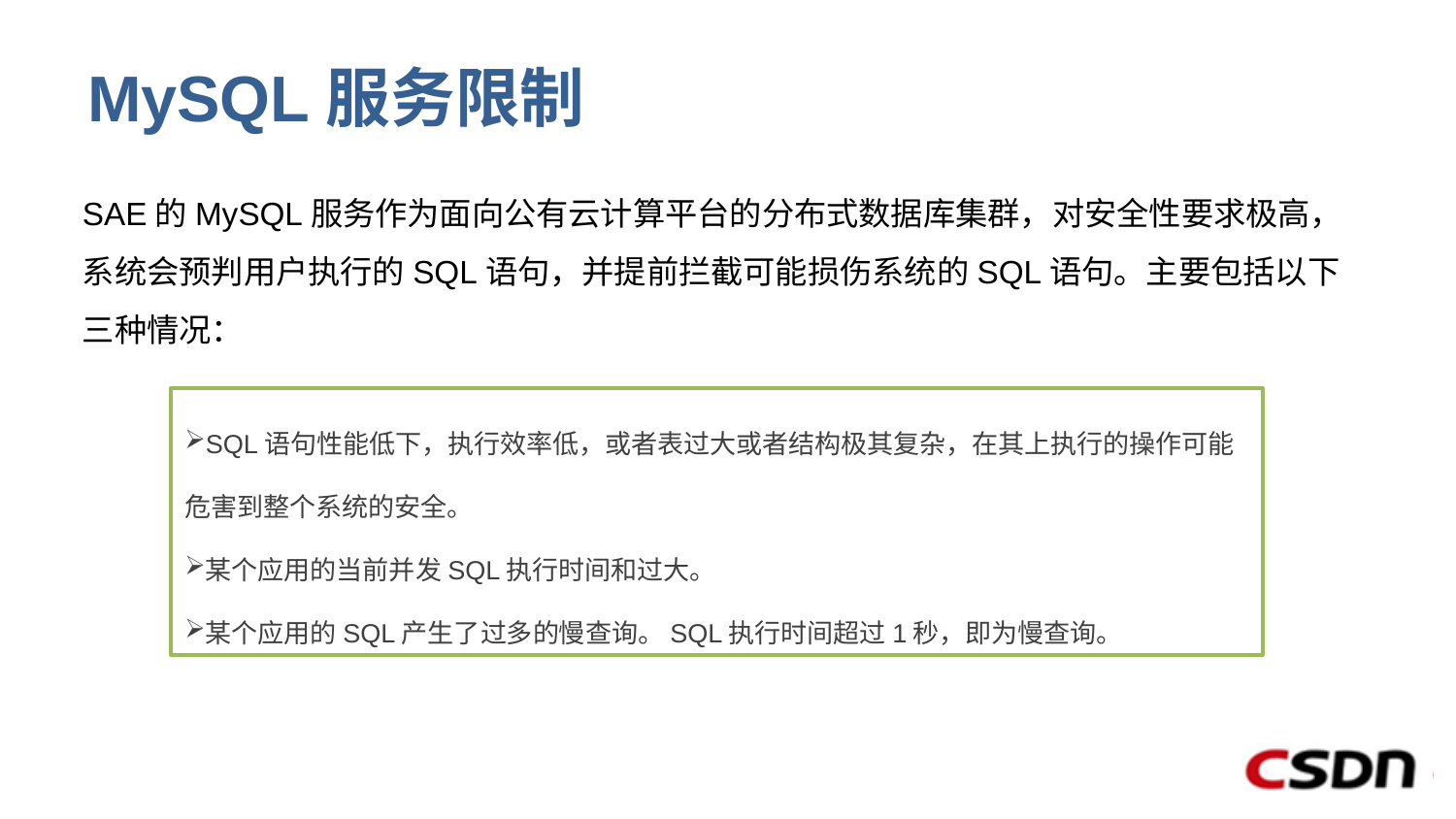

# MySQL服务限制
SAE的MySQL服务作为面向公有云计算平台的分布式数据库集群，对安全性要求极高，系统会预判用户执行的SQL语句，并提前拦截可能损伤系统的SQL语句。主要包括以下三种情况：
SQL语句性能低下，执行效率低，或者表过大或者结构极其复杂，在其上执行的操作可能危害到整个系统的安全。
某个应用的当前并发SQL执行时间和过大。
某个应用的SQL产生了过多的慢查询。SQL执行时间超过1秒，即为慢查询。